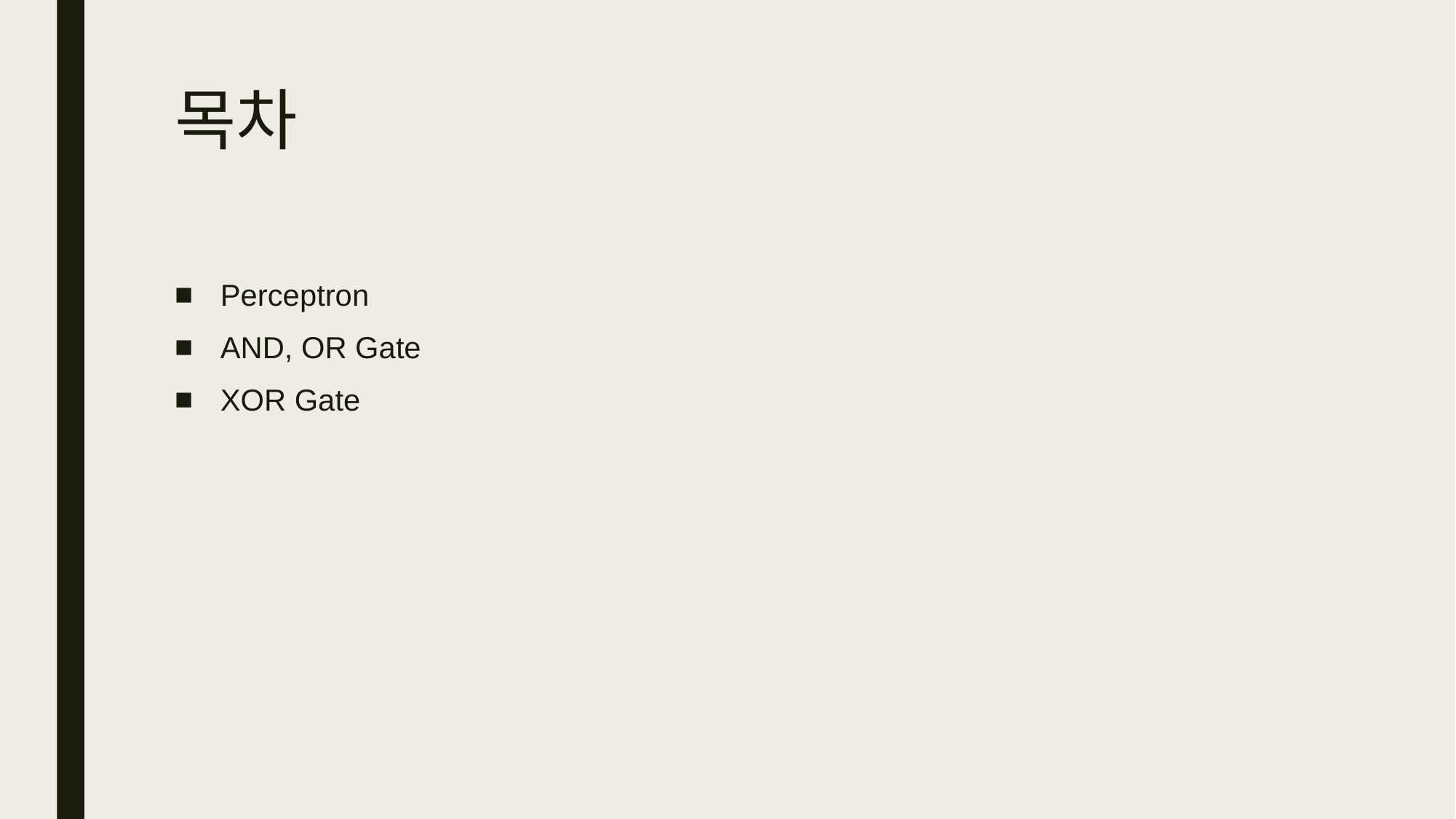

# 목차
Perceptron
AND, OR Gate
XOR Gate